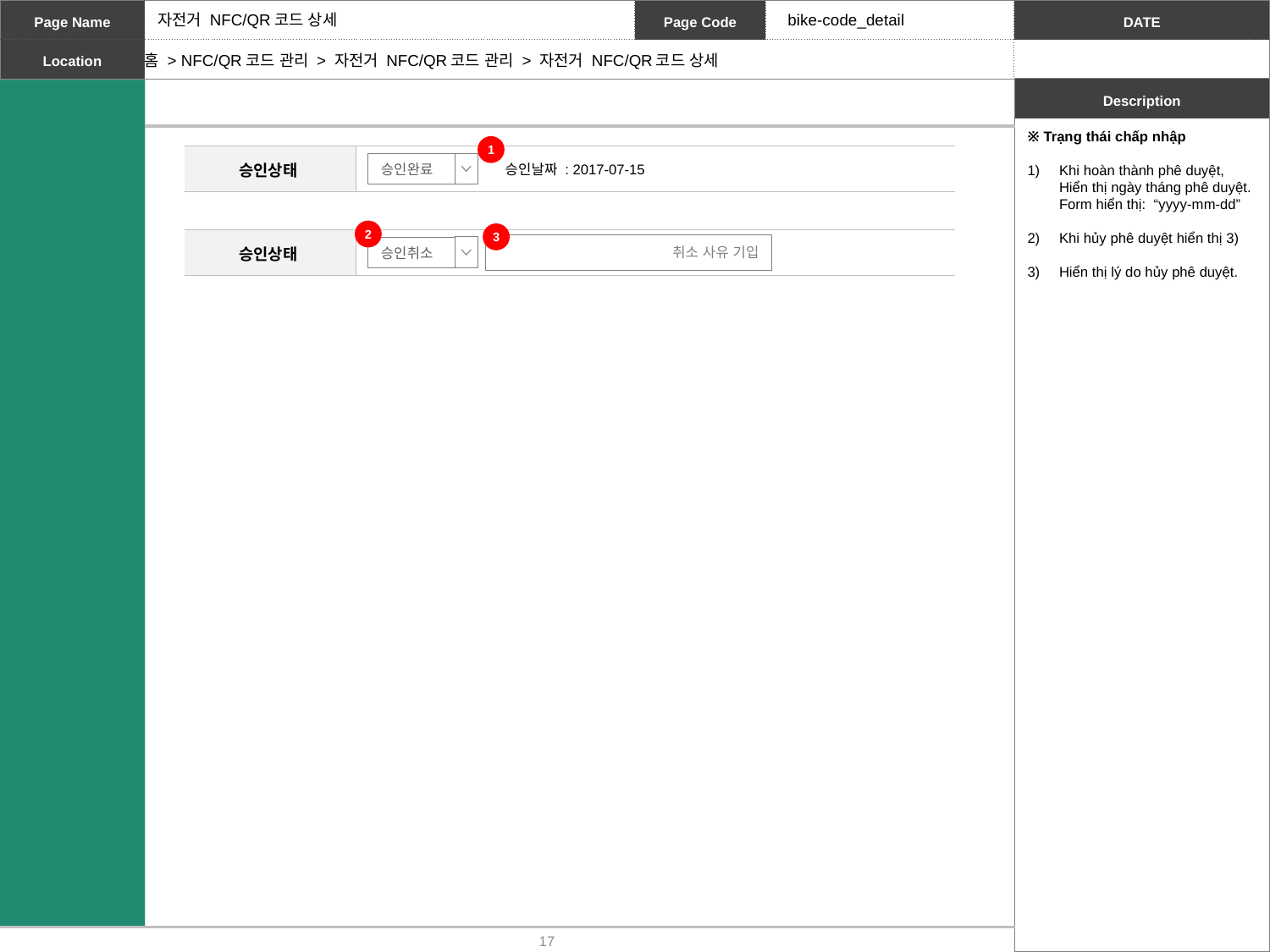

자전거 NFC/QR코드 상세
bike-code_detail
홈 > NFC/QR코드 관리 > 자전거 NFC/QR코드 관리 > 자전거 NFC/QR코드 상세

※ Trạng thái chấp nhập

Khi hoàn thành phê duyệt, Hiển thị ngày tháng phê duyệt. Form hiển thị:  “yyyy-mm-dd”

Khi hủy phê duyệt hiển thị 3)

Hiển thị lý do hủy phê duyệt.

1
| 승인상태 |  |
| --- | --- |
승인완료

승인날짜 : 2017-07-15
2
3
| 승인상태 |  |
| --- | --- |
취소 사유 기입
승인취소

17